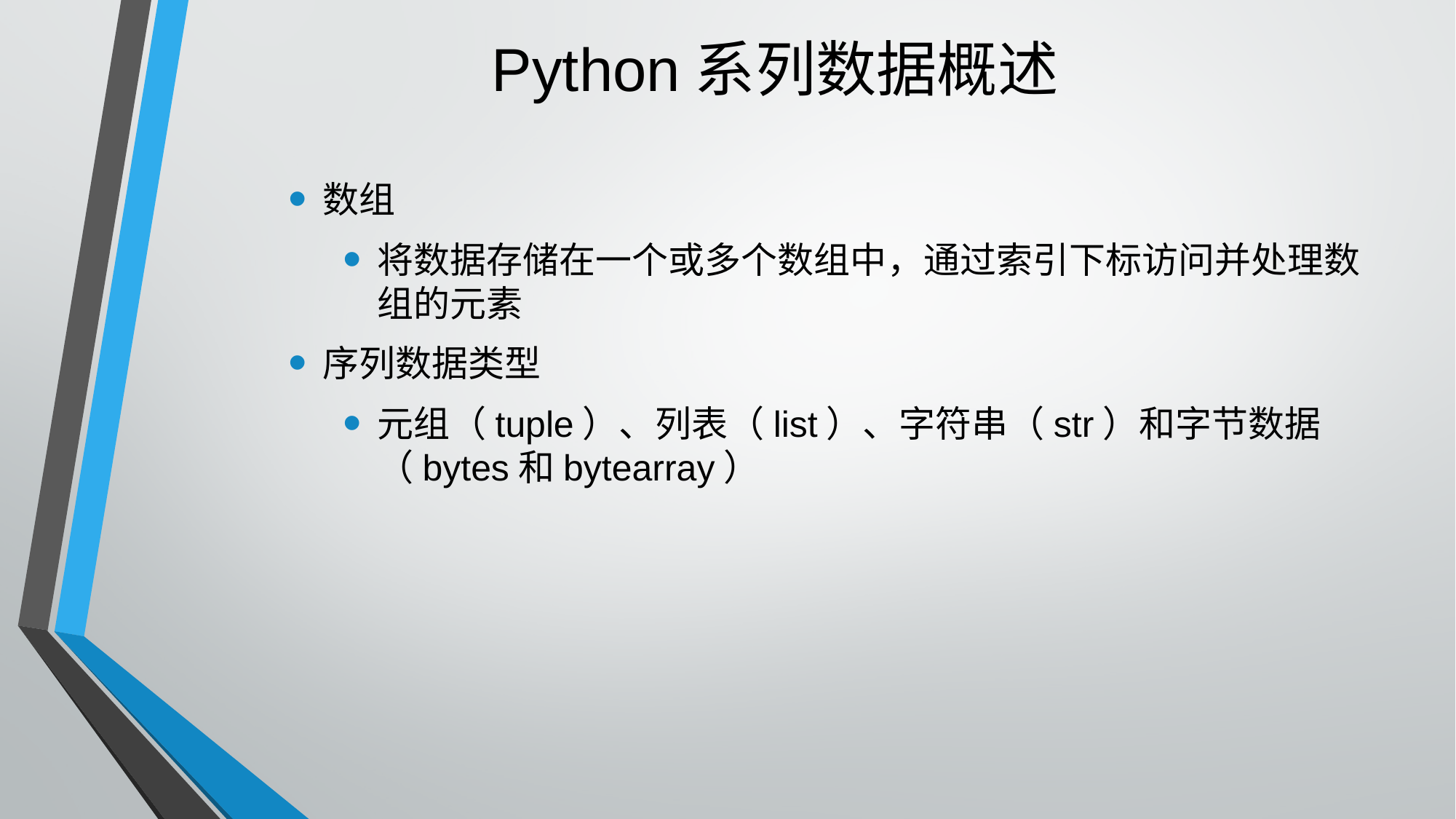

# Python系列数据概述
数组
将数据存储在一个或多个数组中，通过索引下标访问并处理数组的元素
序列数据类型
元组（tuple）、列表（list）、字符串（str）和字节数据（bytes和bytearray）